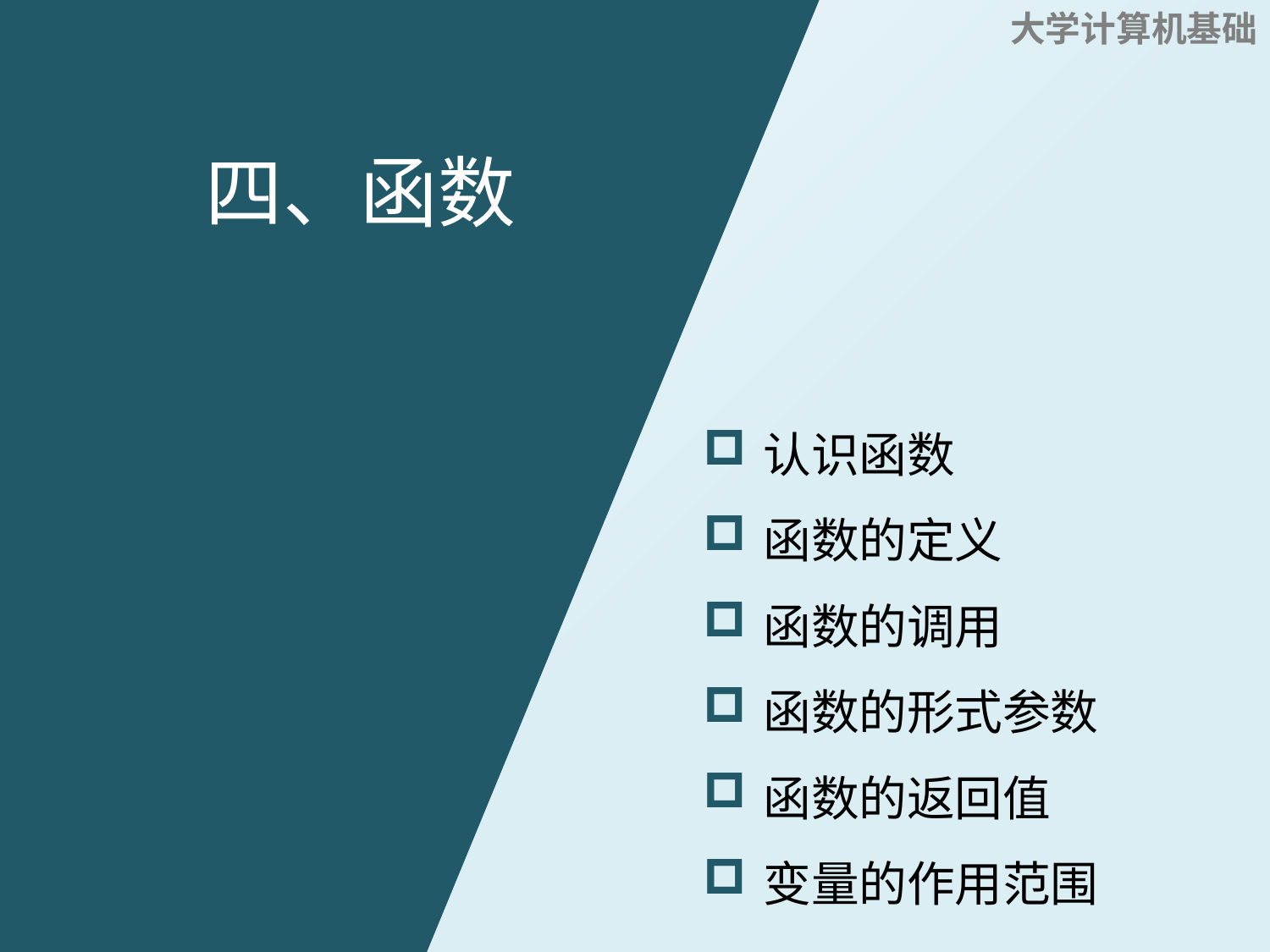

# 四、函数
认识函数
函数的定义
函数的调用
函数的形式参数
函数的返回值
变量的作用范围